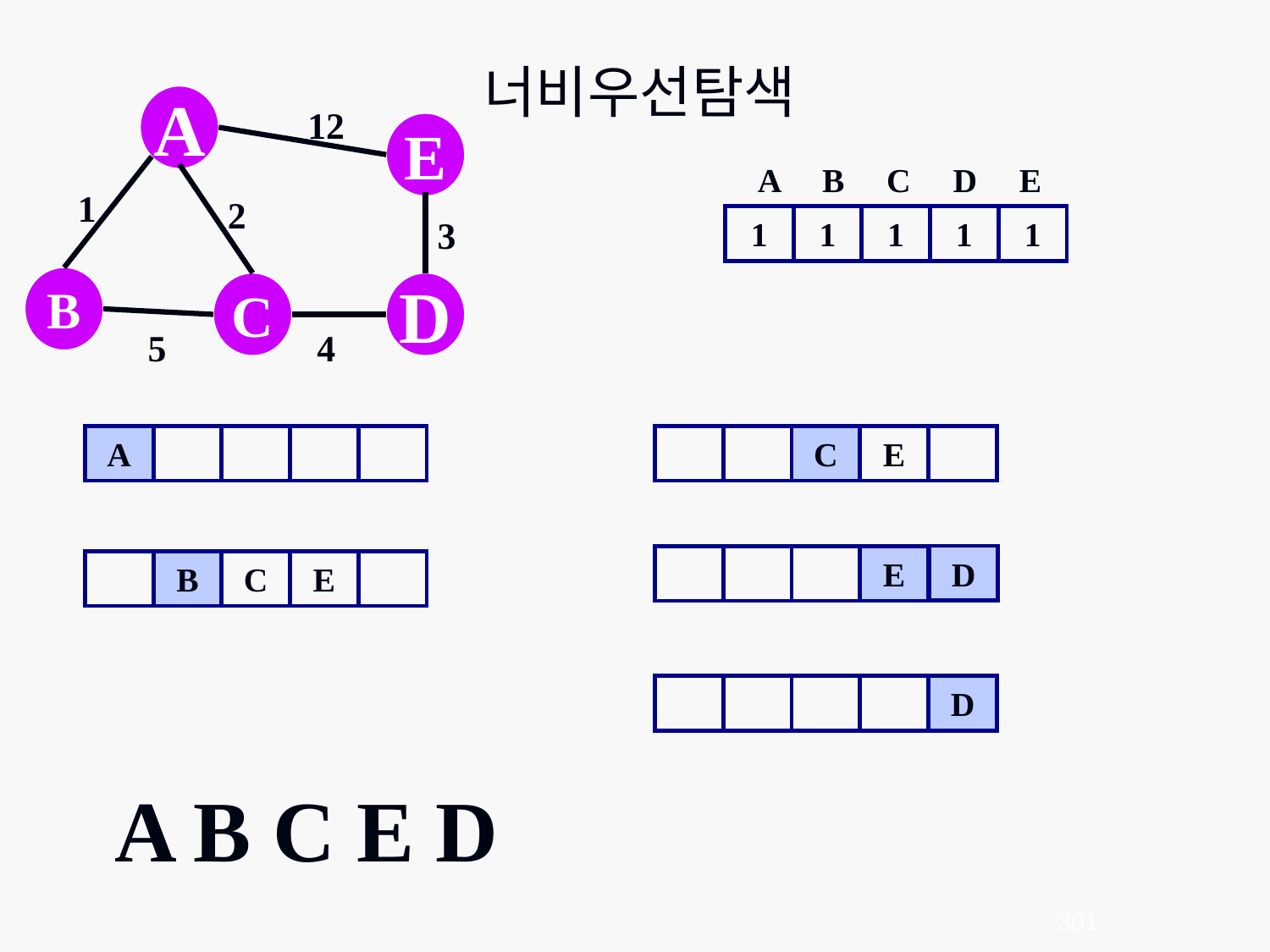

너비우선탐색
A
12
E
1
2
3
B
C
D
5
4
A     B     C     D     E
1
A

1
1

B
C
E

1
1

C
E

D

E

D
A B C E D
301